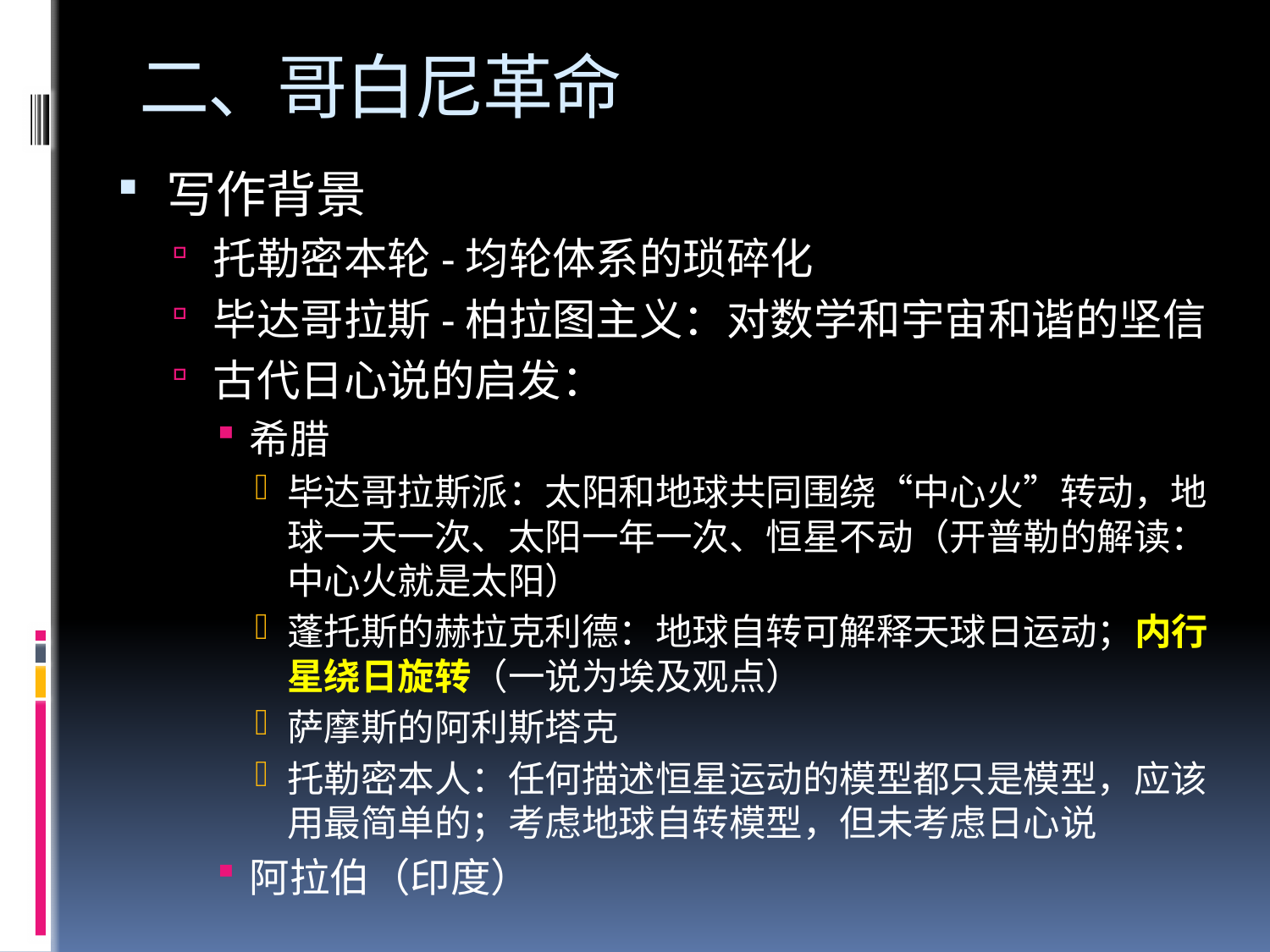

# 二、哥白尼革命
写作背景
托勒密本轮-均轮体系的琐碎化
毕达哥拉斯-柏拉图主义：对数学和宇宙和谐的坚信
古代日心说的启发：
希腊
毕达哥拉斯派：太阳和地球共同围绕“中心火”转动，地球一天一次、太阳一年一次、恒星不动（开普勒的解读：中心火就是太阳）
蓬托斯的赫拉克利德：地球自转可解释天球日运动；内行星绕日旋转（一说为埃及观点）
萨摩斯的阿利斯塔克
托勒密本人：任何描述恒星运动的模型都只是模型，应该用最简单的；考虑地球自转模型，但未考虑日心说
阿拉伯（印度）